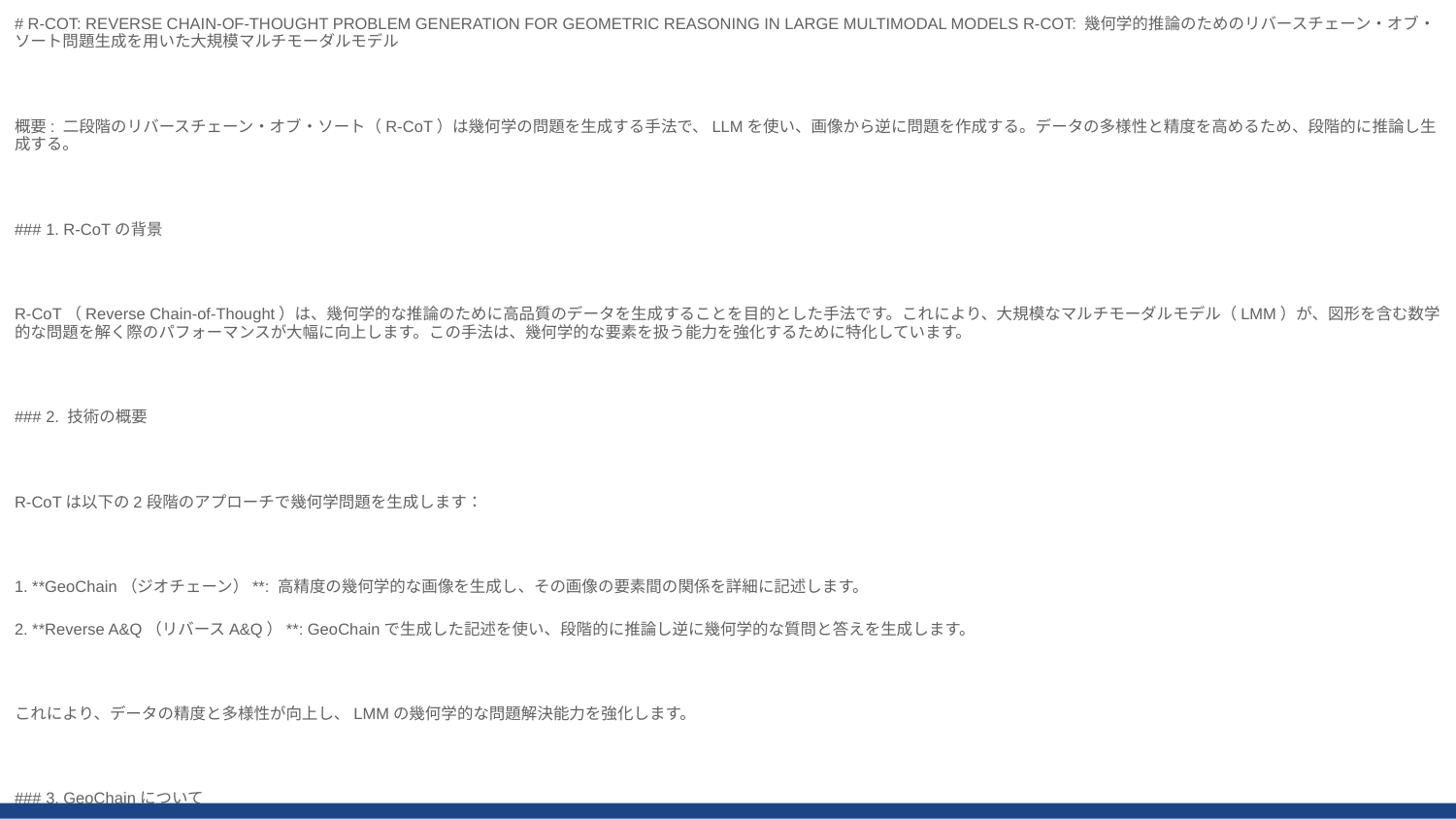

# R-COT: REVERSE CHAIN-OF-THOUGHT PROBLEM GENERATION FOR GEOMETRIC REASONING IN LARGE MULTIMODAL MODELS R-COT: 幾何学的推論のためのリバースチェーン・オブ・ソート問題生成を用いた大規模マルチモーダルモデル

概要: 二段階のリバースチェーン・オブ・ソート（R-CoT）は幾何学の問題を生成する手法で、LLMを使い、画像から逆に問題を作成する。データの多様性と精度を高めるため、段階的に推論し生成する。

### 1. R-CoTの背景

R-CoT（Reverse Chain-of-Thought）は、幾何学的な推論のために高品質のデータを生成することを目的とした手法です。これにより、大規模なマルチモーダルモデル（LMM）が、図形を含む数学的な問題を解く際のパフォーマンスが大幅に向上します。この手法は、幾何学的な要素を扱う能力を強化するために特化しています。

### 2. 技術の概要

R-CoTは以下の2段階のアプローチで幾何学問題を生成します：

1. **GeoChain（ジオチェーン）**: 高精度の幾何学的な画像を生成し、その画像の要素間の関係を詳細に記述します。
2. **Reverse A&Q（リバースA&Q）**: GeoChainで生成した記述を使い、段階的に推論し逆に幾何学的な質問と答えを生成します。

これにより、データの精度と多様性が向上し、LMMの幾何学的な問題解決能力を強化します。

### 3. GeoChainについて

**GeoChain**は、幾何学的な画像を生成するためのエンジンです。この手法は、実際の数学の図形問題に近い高精度の画像を生成することに焦点を当てています。以下にGeoChainの手順を説明します：

1. **幾何要素のサンプル化**:
    - 20種類の異なる幾何学的な基礎形状（例：三角形、四角形、円）から、一つ以上の形状をランダムに選び出します。
2. **画像生成チェーン**:
    - 選択された形状を段階的に組み合わせ、幾何学的な画像を生成します。このとき、現実の数学問題でよく見られるような線（例：隣接する辺の中点を結ぶ線）を追加することで、よりリアルな幾何学画像を生成します。
    - 各ステップで、頂点にランダムなアルファベットを割り当てたり、辺の長さや角度などの属性を注釈することで、高精度で情報豊富な幾何学画像を作り上げます。
3. **関係記述の生成**:
    - 画像を生成する過程で、幾何学要素の間の関係（例：どの点がどの線上にあるか、二つの線が交差しているかどうかなど）を詳細に記述する文を生成します。この記述は後のQ&A生成にとって非常に重要な役割を果たします。

### 4. Reverse A&Qについて

**Reverse A&Q**は、GeoChainで生成された幾何学的な画像記述をもとに質問と答えのペアを生成するプロセスです。この段階では、LLMを使って、説明からステップごとに推論を進め、最終的に質問と答えを生成します。

1. **説明パッチ推論（Description Patch Reasoning）**:
    - GeoChainで生成された画像記述は非常に正確であるため、この正確さを保つために、まず記述をいくつかの「パッチ」に分割します。
    - 分割された記述パッチをLLMに入力し、単一ステップの推論結果を得ます。これにより、各ステップで必要な情報のみを使用して推論することが可能になります。
2. **チェーン・オブ・ソート融合（Chain-of-Thought Fusion）**:
    - 次に、単一ステップの推論結果を順次統合して複数ステップの推論結果を生成します。この手法は各推論ステップが論理的に繋がっていることを保証し、より複雑な幾何学的な問題を生成するのに役立ちます。
3. **質問生成（Question Generation）**:
    - 最後に、複数ステップの推論結果を基に質問を生成します。この際、生成される質問が答えられるように難易度を適切に調整し、解決可能な質問のみを生成するようにしています。

### 5. データセットと生成手法の結果

R-CoTの手法を用いることで、GeoMMという高品質の幾何学データセットが構築されました。このデータセットには、複数の幾何学要素を含む多様な画像と、それに対応するQ&Aペアが含まれています。

- **GeoMMの特徴**:
    - 幾何学画像の精度が高く、生成されるQ&Aペアの多様性が向上。
    - 20種類の幾何学的な形状と異なる関係性を含む問題を扱っているため、LMMの幾何学的な推論能力を向上させるのに効果的です。

実際の実験では、R-CoTを使用したモデルは、既存のLMMに比べて大幅に性能が向上し、特に幾何学的な問題解決能力において新たなベンチマークを達成しました。

### 6. R-CoTの利点と改良点

- R-CoTは、LLMを使用して高品質な幾何学データを生成することで、学習の質を向上させています。
- 特に「説明から逆に質問を生成する」という逆プロセスを活用することで、LMMの推論能力を強化しています。
- GeoChainで生成した高精度の画像記述が、Reverse A&Qの推論精度を大きく向上させ、これにより幾何学問題の正確な解答を可能にしています。